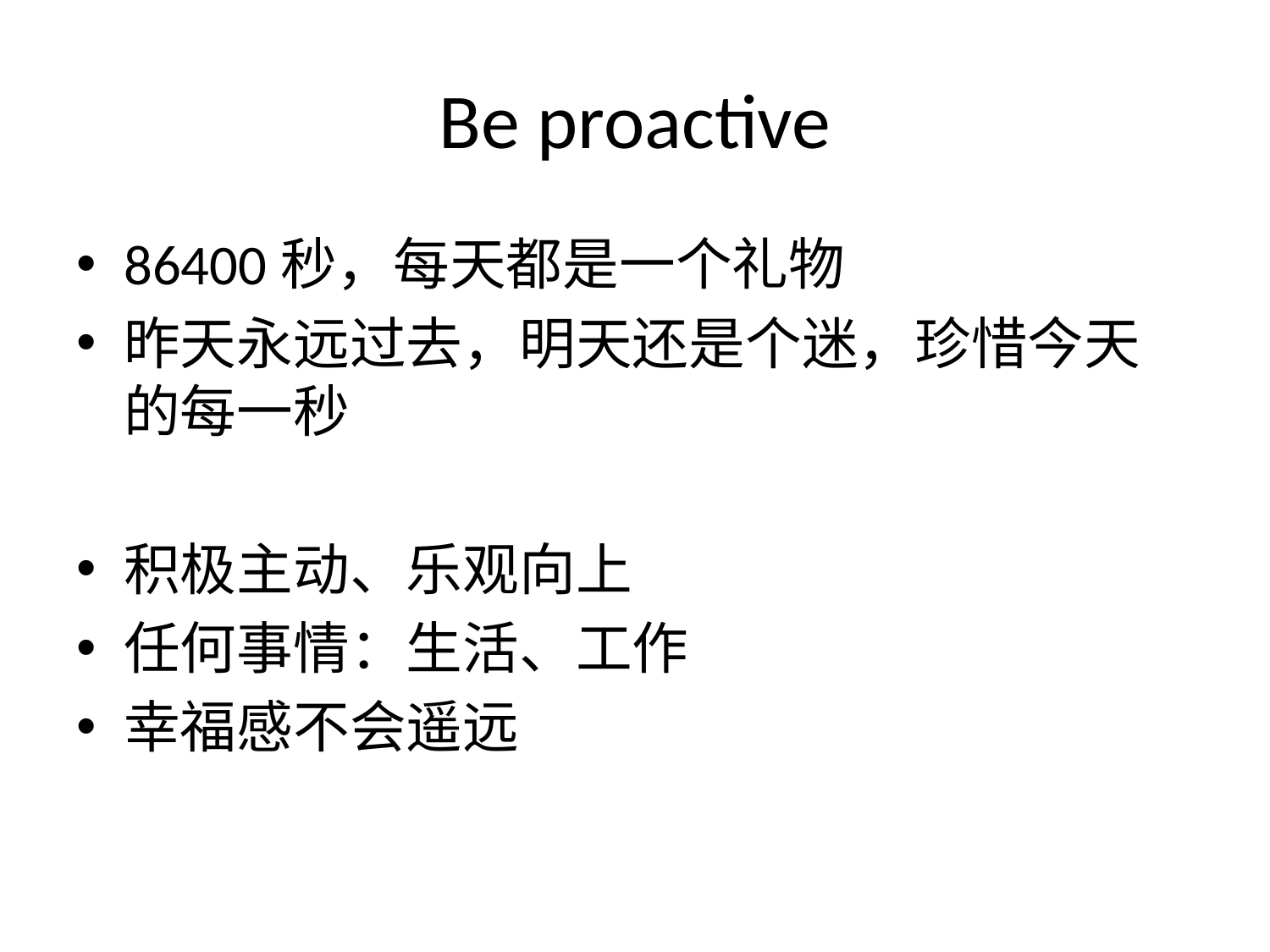

# Be proactive
86400秒，每天都是一个礼物
昨天永远过去，明天还是个迷，珍惜今天的每一秒

积极主动、乐观向上
任何事情：生活、工作
幸福感不会遥远